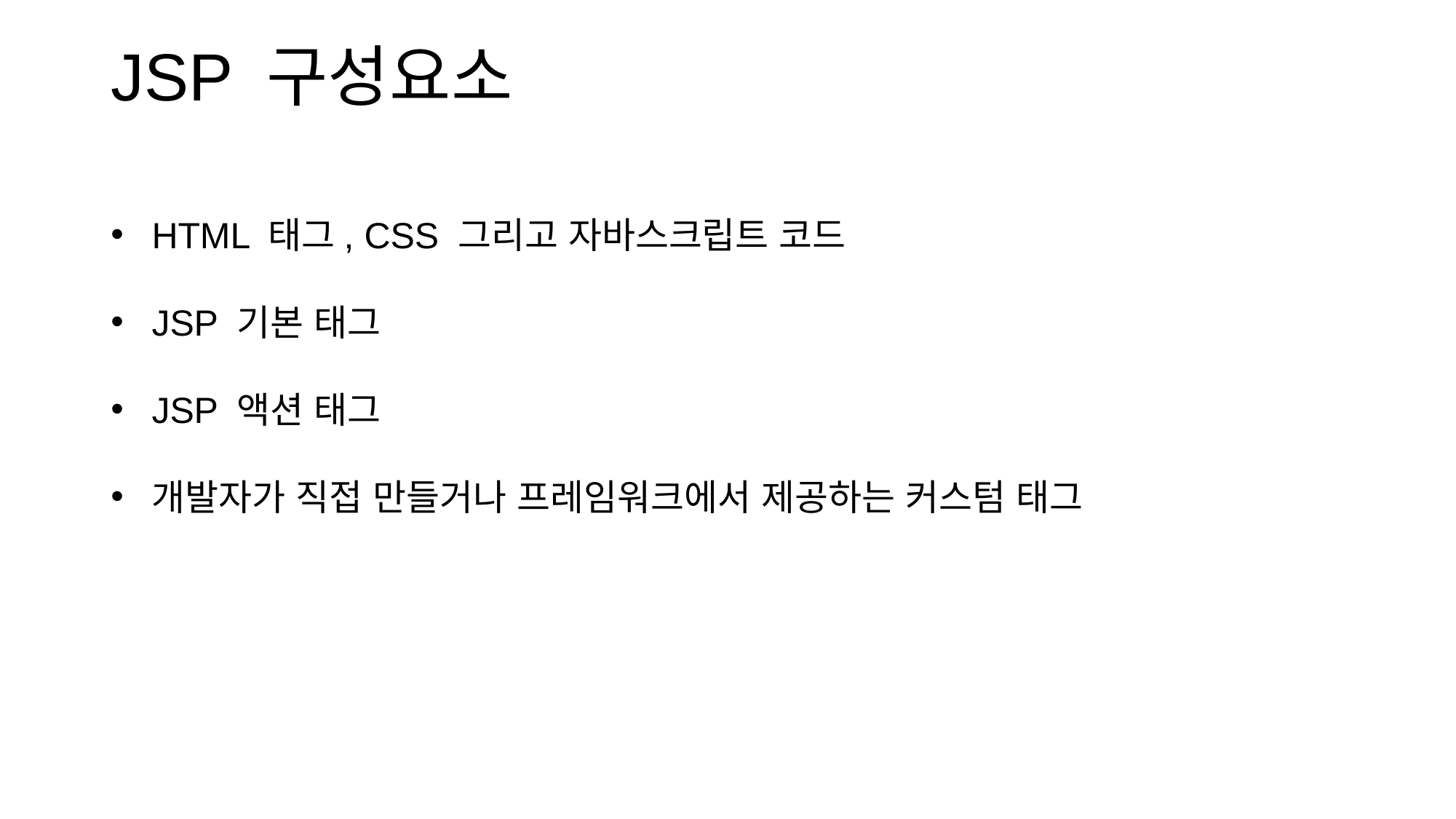

# JSP 구성요소
HTML 태그, CSS 그리고 자바스크립트 코드

JSP 기본 태그

JSP 액션 태그

개발자가 직접 만들거나 프레임워크에서 제공하는 커스텀 태그